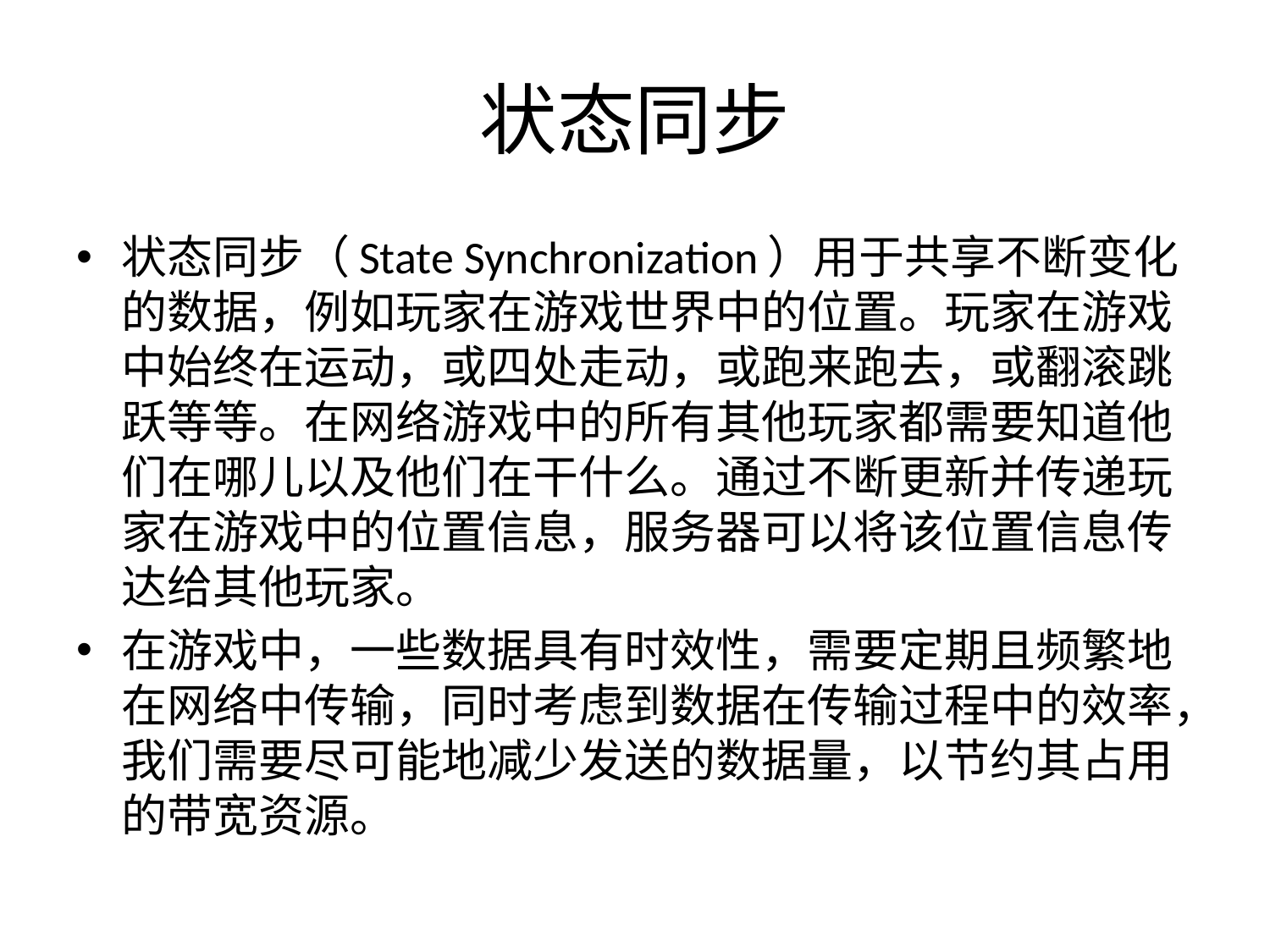

# 状态同步
状态同步（State Synchronization）用于共享不断变化的数据，例如玩家在游戏世界中的位置。玩家在游戏中始终在运动，或四处走动，或跑来跑去，或翻滚跳跃等等。在网络游戏中的所有其他玩家都需要知道他们在哪儿以及他们在干什么。通过不断更新并传递玩家在游戏中的位置信息，服务器可以将该位置信息传达给其他玩家。
在游戏中，一些数据具有时效性，需要定期且频繁地在网络中传输，同时考虑到数据在传输过程中的效率，我们需要尽可能地减少发送的数据量，以节约其占用的带宽资源。